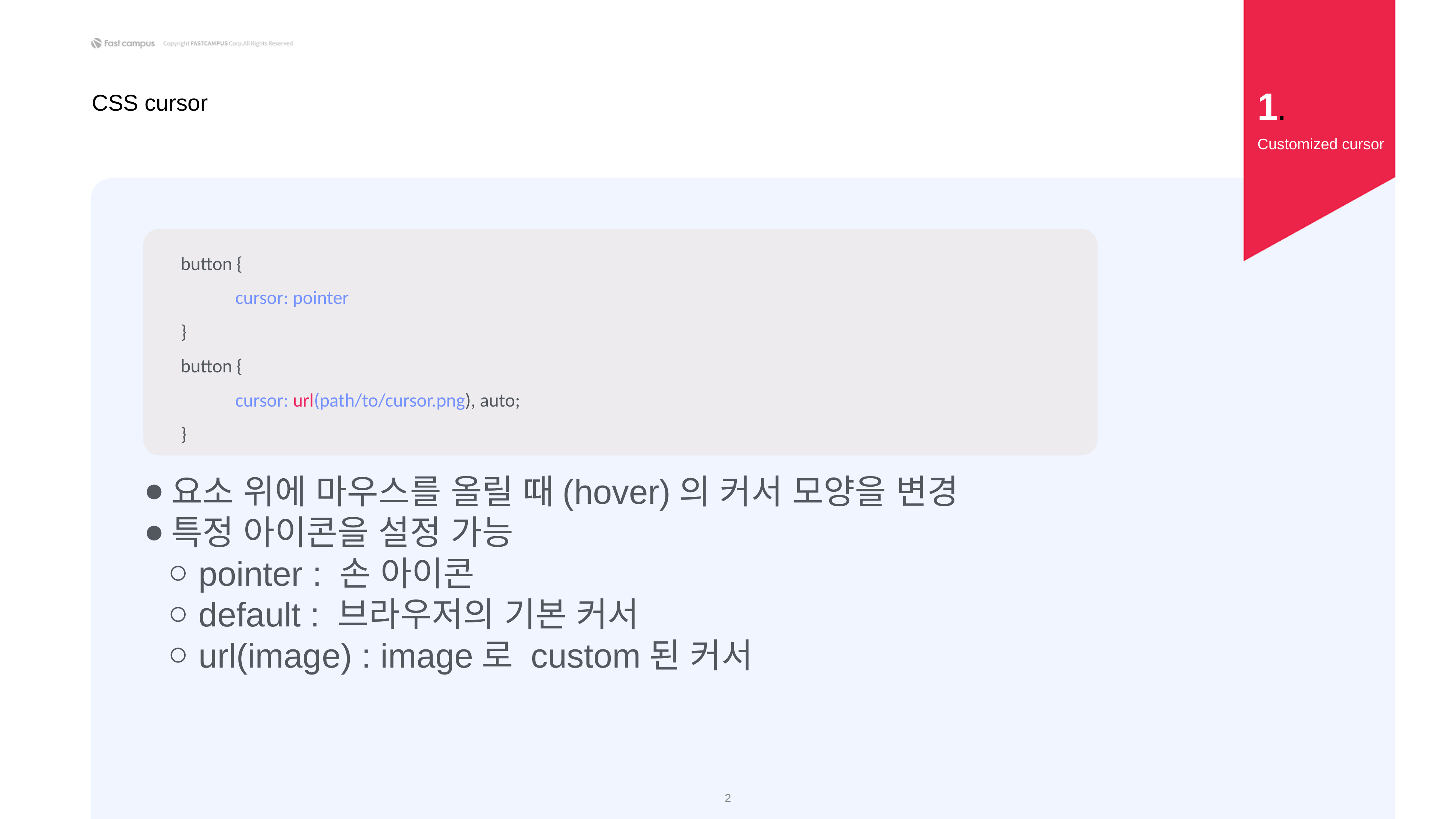

1.
CSS cursor
Customized cursor
button {
	cursor: pointer
}
button {
	cursor: url(path/to/cursor.png), auto;
}
요소 위에 마우스를 올릴 때(hover)의 커서 모양을 변경
특정 아이콘을 설정 가능
pointer : 손 아이콘
default : 브라우저의 기본 커서
url(image) : image로 custom된 커서
2